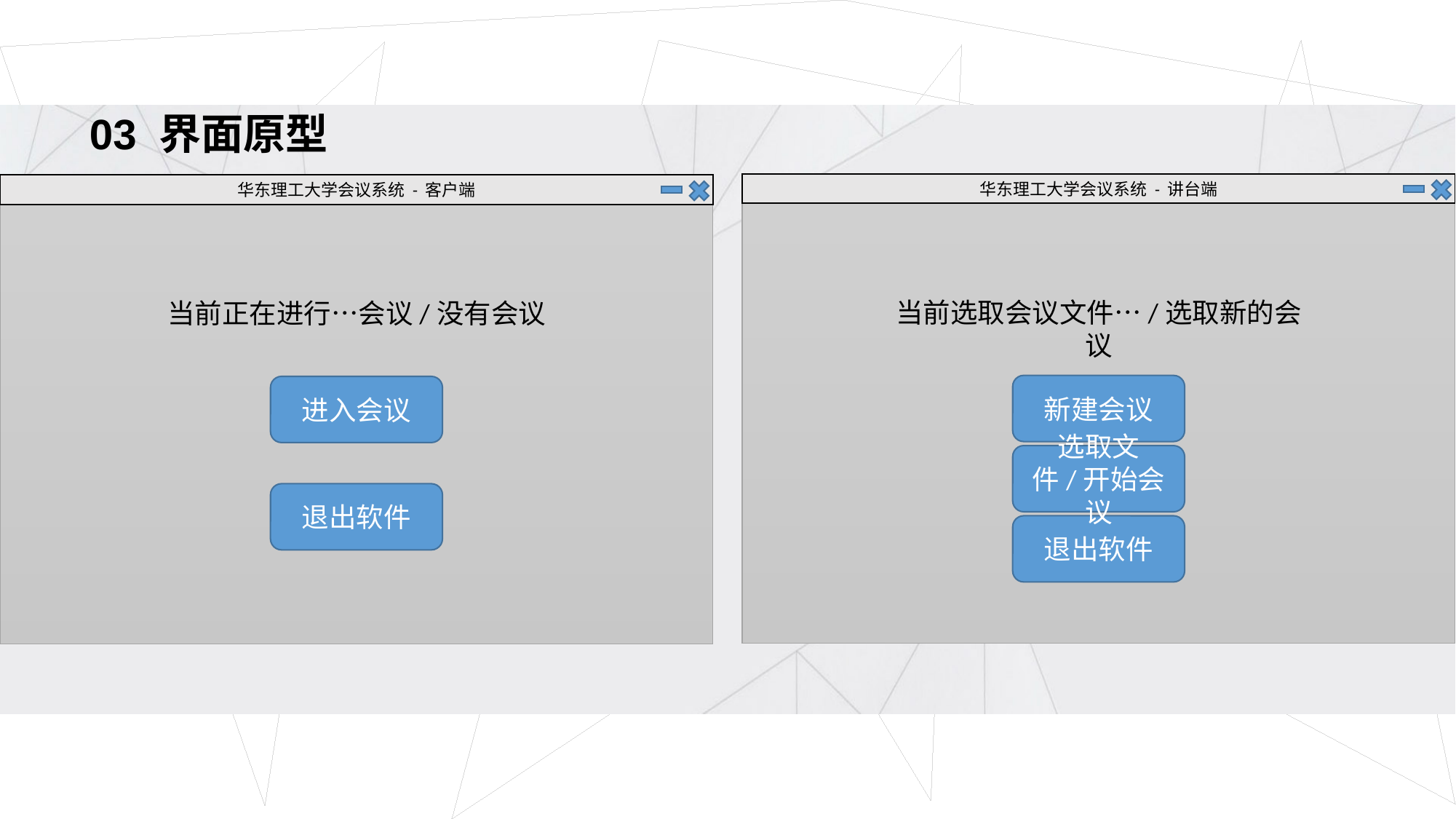

03 界面原型

华东理工大学会议系统 - 讲台端

华东理工大学会议系统 - 客户端

当前选取会议文件…/选取新的会议
当前正在进行…会议/没有会议
新建会议
进入会议
选取文件/开始会议
退出软件
退出软件